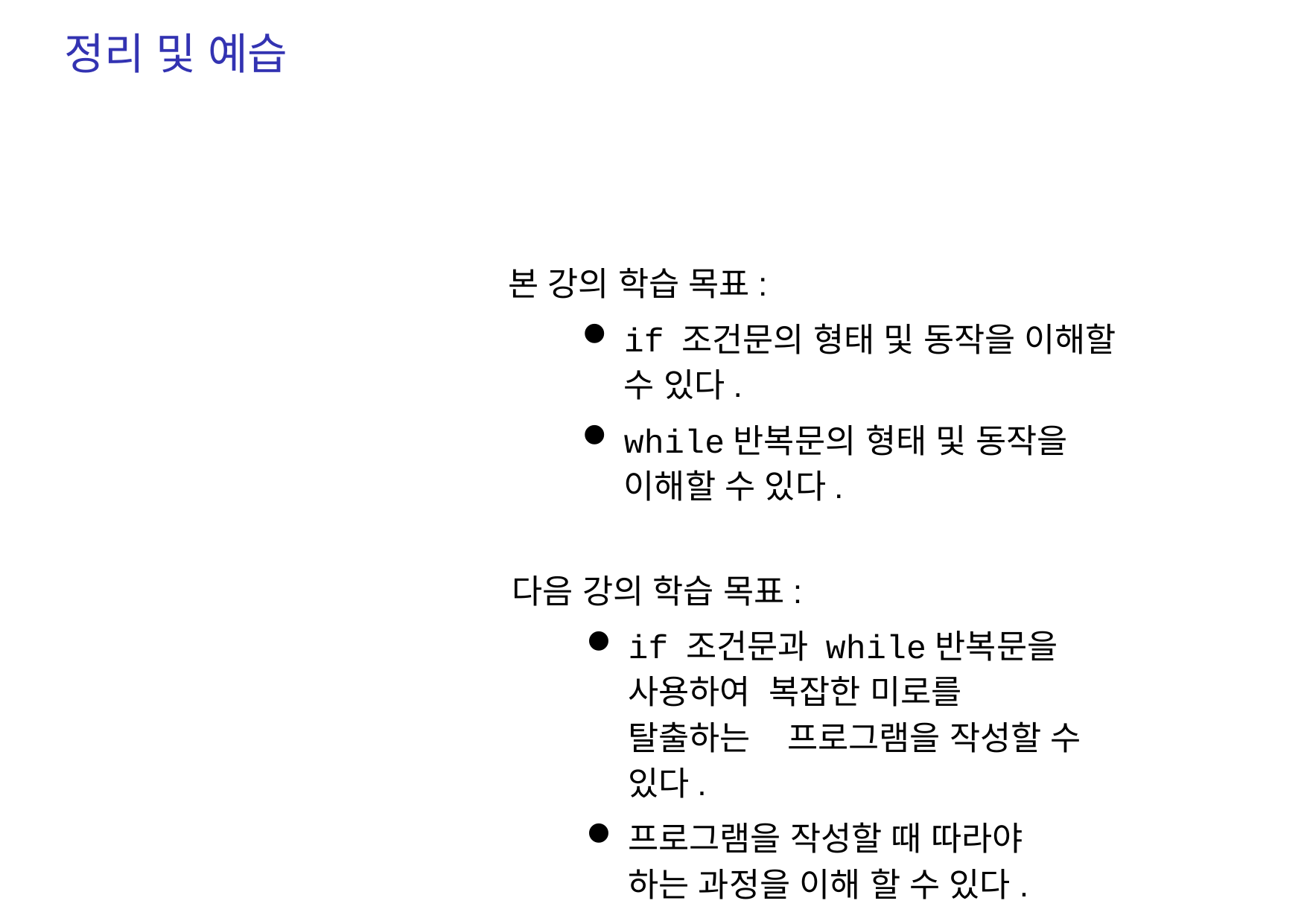

# 정리 및 예습
본 강의 학습 목표:
if 조건문의 형태 및 동작을 이해할 수 있다.
while반복문의 형태 및 동작을 이해할 수 있다.
다음 강의 학습 목표:
if 조건문과 while반복문을
사용하여  복잡한 미로를 탈출하는    프로그램을 작성할 수 있다.
프로그램을 작성할 때 따라야 하는 과정을 이해 할 수 있다.